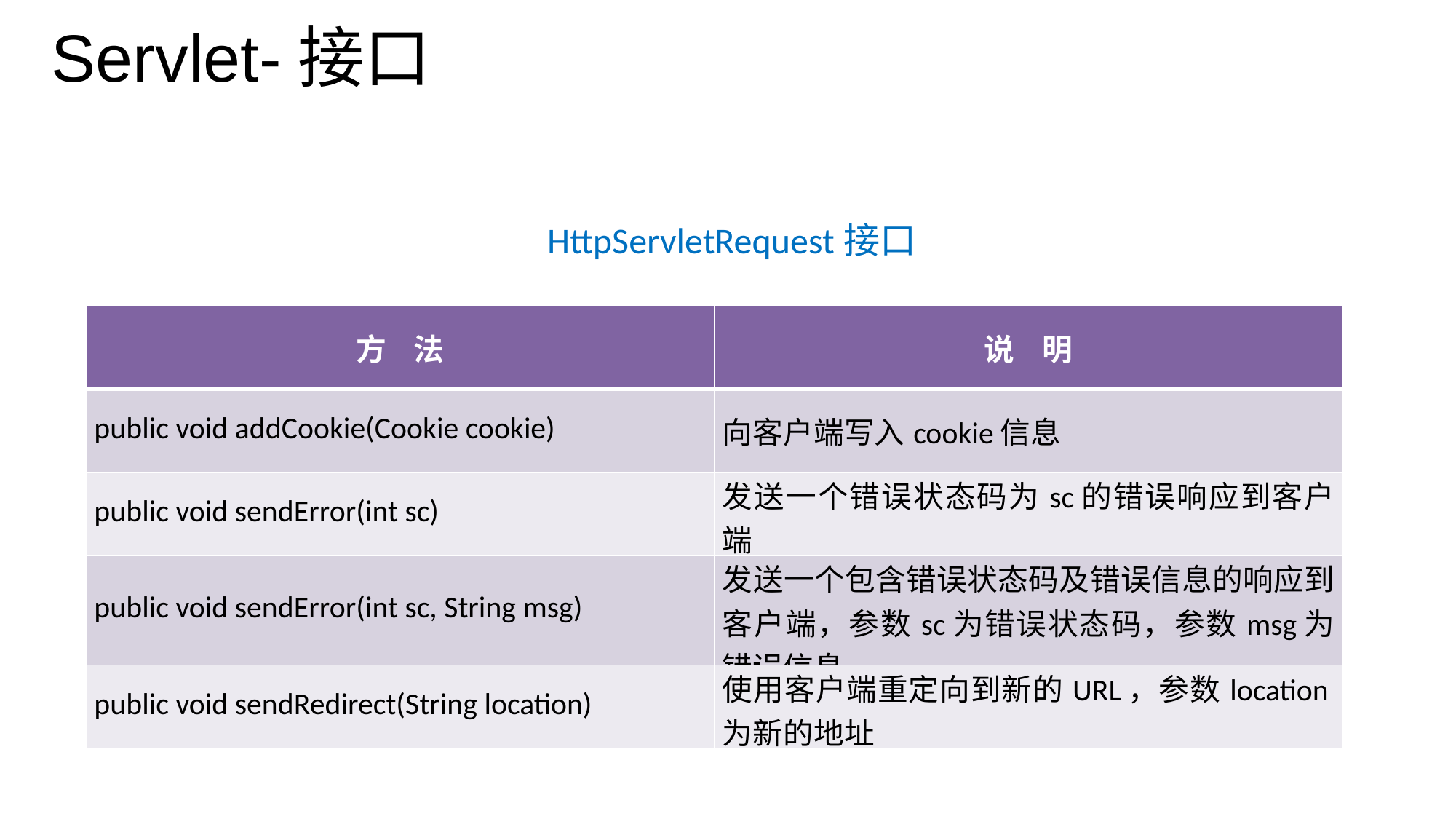

Servlet-接口
 HttpServletRequest接口
| 方 法 | 说 明 |
| --- | --- |
| public void addCookie(Cookie cookie) | 向客户端写入cookie信息 |
| public void sendError(int sc) | 发送一个错误状态码为sc的错误响应到客户端 |
| public void sendError(int sc, String msg) | 发送一个包含错误状态码及错误信息的响应到客户端，参数sc为错误状态码，参数msg为错误信息 |
| public void sendRedirect(String location) | 使用客户端重定向到新的URL，参数location为新的地址 |